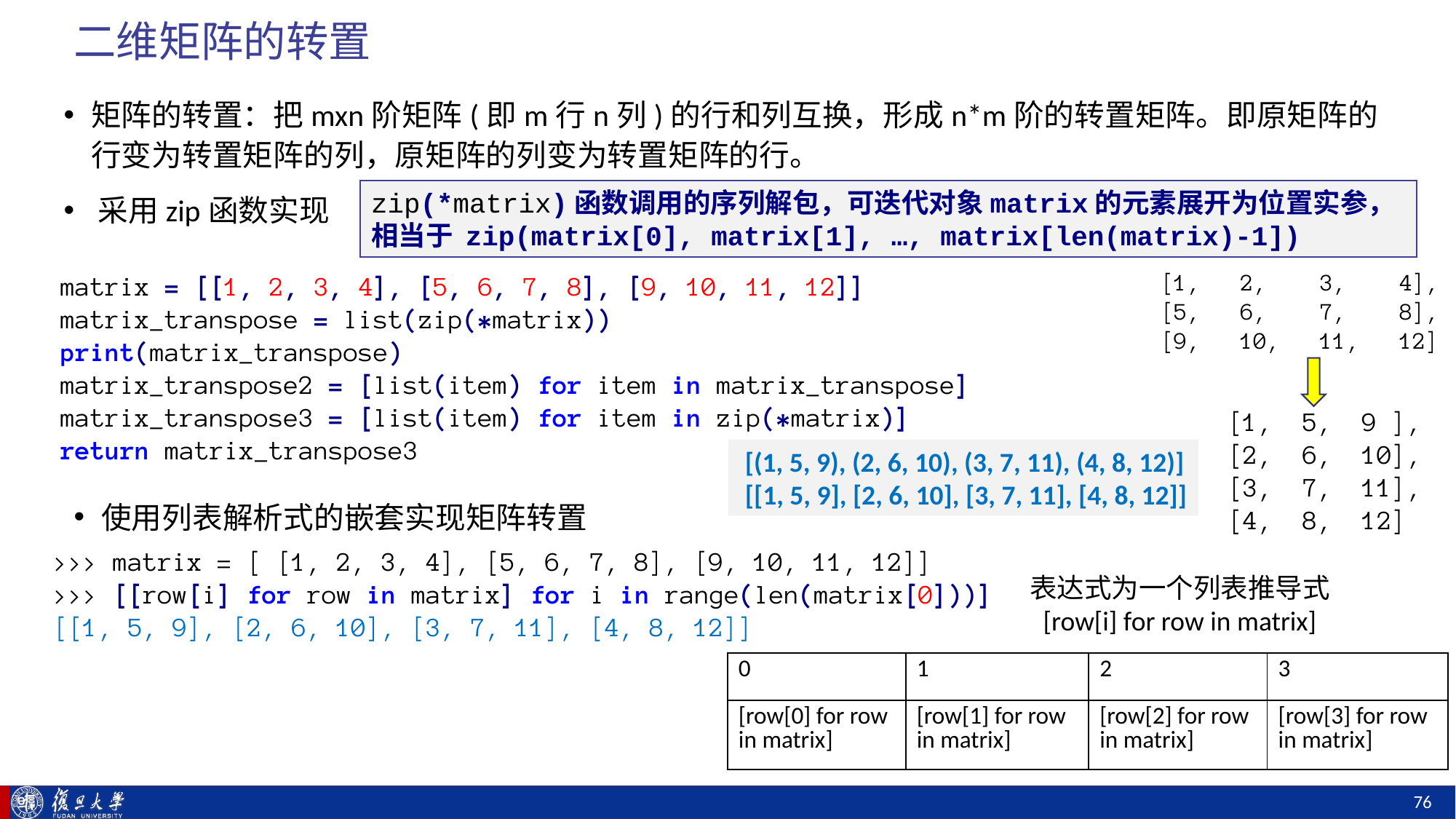

# 二维矩阵的转置
矩阵的转置：把mxn阶矩阵(即m行n列)的行和列互换，形成n*m阶的转置矩阵。即原矩阵的行变为转置矩阵的列，原矩阵的列变为转置矩阵的行。
采用zip函数实现

zip(*matrix)函数调用的序列解包，可迭代对象matrix的元素展开为位置实参，相当于 zip(matrix[0], matrix[1], …, matrix[len(matrix)-1])
[1,   2,    3,    4],
[5,   6,    7,    8],
[9,   10,   11,   12]

[1,  5,  9 ],
[2,  6,  10],
[3,  7,  11],
[4,  8,  12]
matrix = [[1, 2, 3, 4], [5, 6, 7, 8], [9, 10, 11, 12]]
matrix_transpose = list(zip(*matrix))
print(matrix_transpose)
matrix_transpose2 = [list(item) for item in matrix_transpose]
matrix_transpose3 = [list(item) for item in zip(*matrix)]
return matrix_transpose3
 [(1, 5, 9), (2, 6, 10), (3, 7, 11), (4, 8, 12)]
 [[1, 5, 9], [2, 6, 10], [3, 7, 11], [4, 8, 12]]
使用列表解析式的嵌套实现矩阵转置
>>> matrix = [ [1, 2, 3, 4], [5, 6, 7, 8], [9, 10, 11, 12]]
>>> [[row[i] for row in matrix] for i in range(len(matrix[0]))]
[[1, 5, 9], [2, 6, 10], [3, 7, 11], [4, 8, 12]]
表达式为一个列表推导式
[row[i] for row in matrix]
| 0 | 1 | 2 | 3 |
| --- | --- | --- | --- |
| [row[0] for row in matrix] | [row[1] for row in matrix] | [row[2] for row in matrix] | [row[3] for row in matrix] |